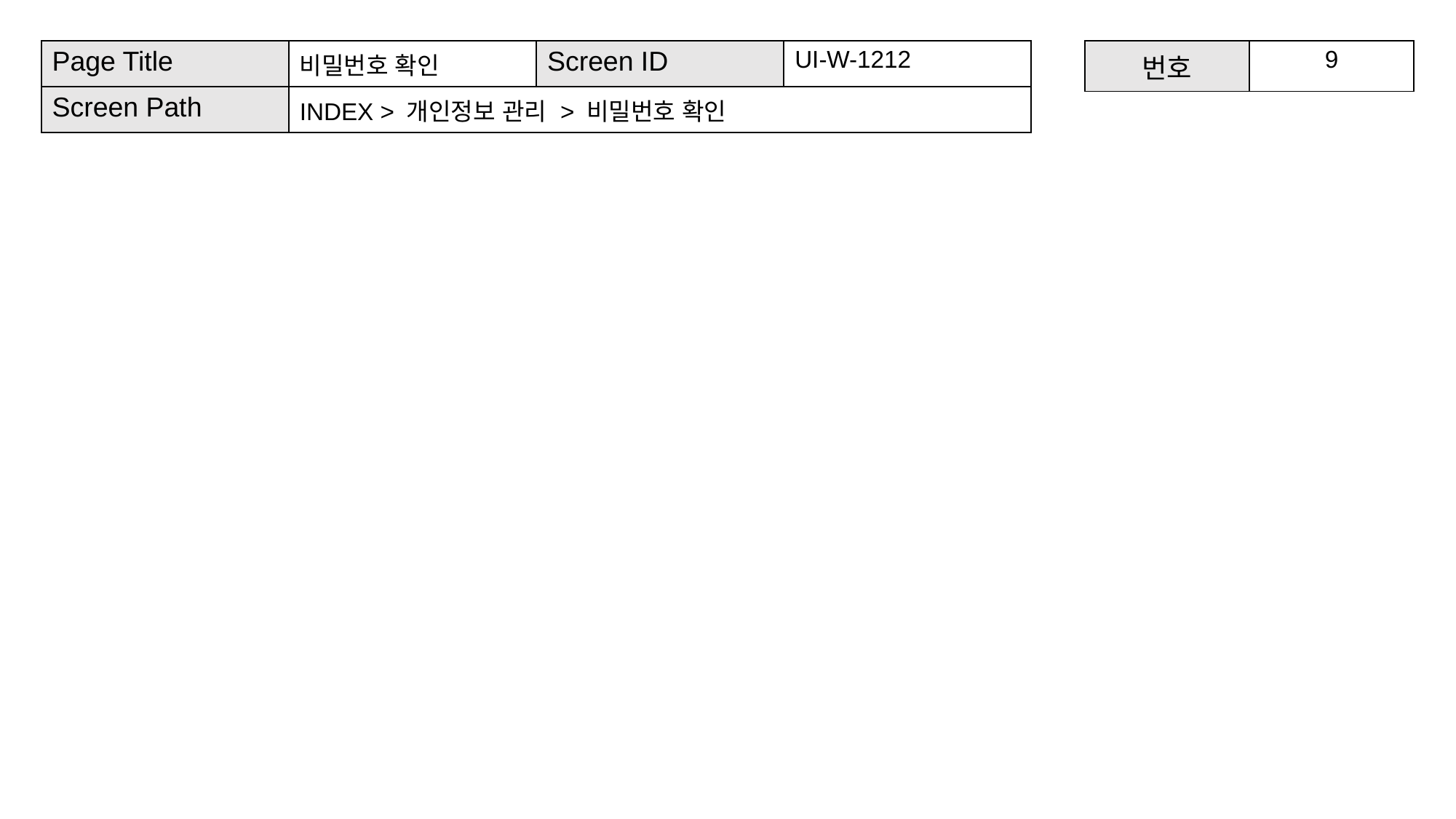

| Page Title | 비밀번호 확인 | Screen ID | UI-W-1212 |
| --- | --- | --- | --- |
| Screen Path | INDEX > 개인정보 관리 > 비밀번호 확인 |  |  |
| 번호 | 9 |
| --- | --- |